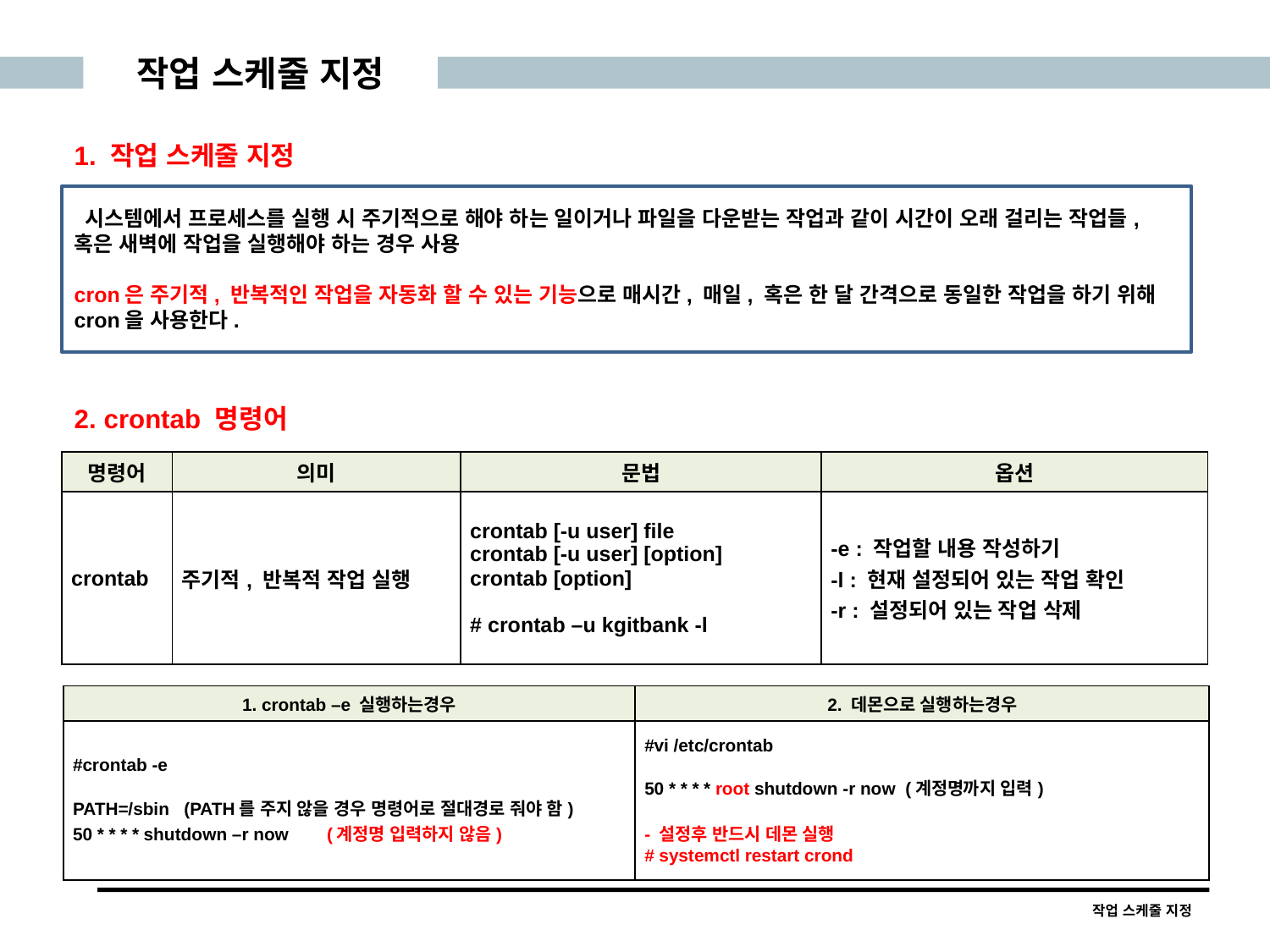

작업 스케줄 지정

1. 작업 스케줄 지정
 시스템에서 프로세스를 실행 시 주기적으로 해야 하는 일이거나 파일을 다운받는 작업과 같이 시간이 오래 걸리는 작업들, 혹은 새벽에 작업을 실행해야 하는 경우 사용

cron은 주기적, 반복적인 작업을 자동화 할 수 있는 기능으로 매시간, 매일, 혹은 한 달 간격으로 동일한 작업을 하기 위해 cron을 사용한다.
2. crontab 명령어
| 명령어 | 의미 | 문법 | 옵션 |
| --- | --- | --- | --- |
| crontab | 주기적, 반복적 작업 실행 | crontab [-u user] file crontab [-u user] [option] crontab [option] # crontab –u kgitbank -l | -e : 작업할 내용 작성하기 -l : 현재 설정되어 있는 작업 확인 -r : 설정되어 있는 작업 삭제 |
| 1. crontab –e 실행하는경우 | 2. 데몬으로 실행하는경우 |
| --- | --- |
| #crontab -e PATH=/sbin (PATH를 주지 않을 경우 명령어로 절대경로 줘야 함) 50 \* \* \* \* shutdown –r now (계정명 입력하지 않음) | #vi /etc/crontab 50 \* \* \* \* root shutdown -r now (계정명까지 입력) - 설정후 반드시 데몬 실행 # systemctl restart crond |

작업 스케줄 지정